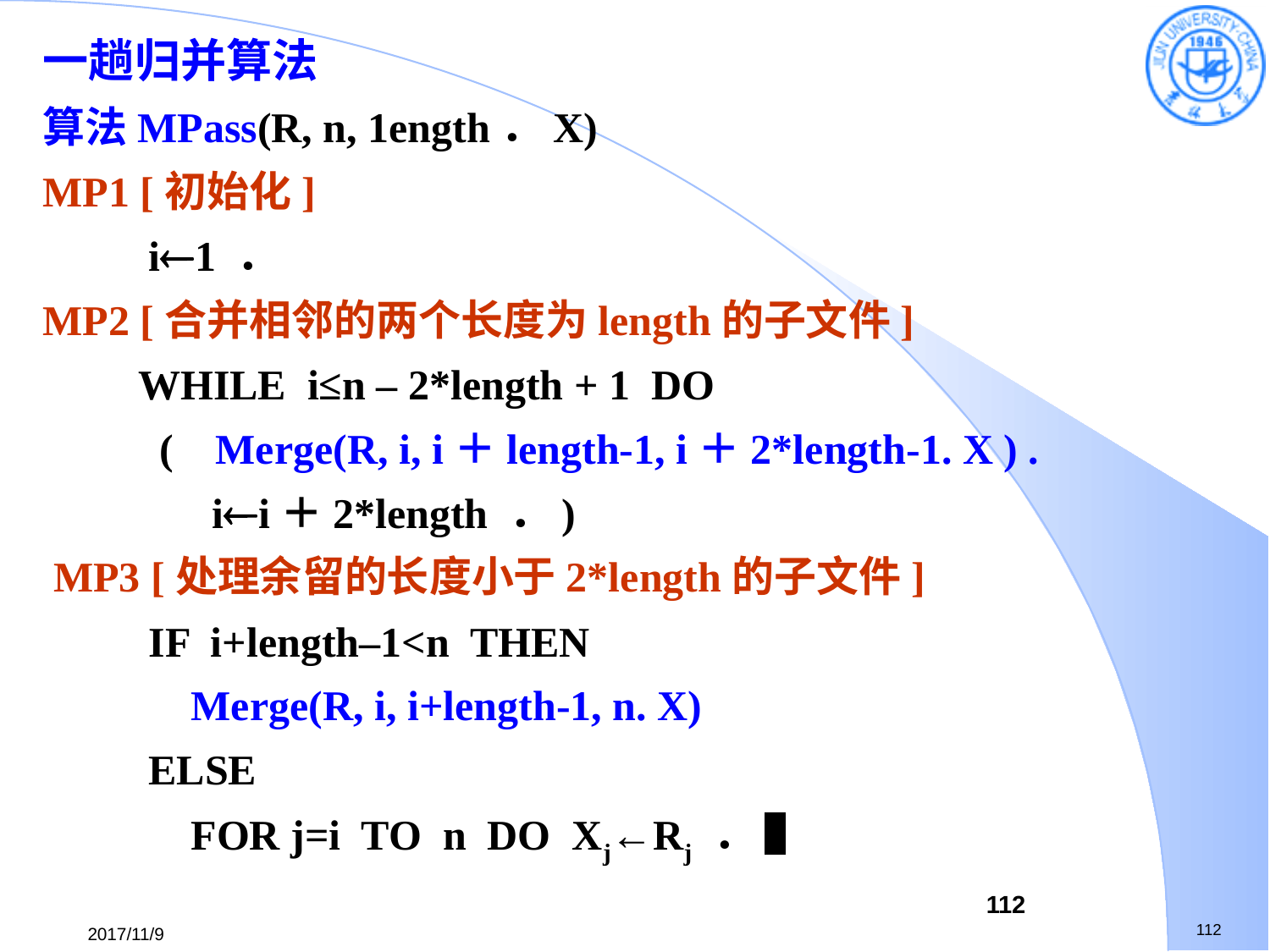

一趟归并算法
算法MPass(R, n, 1ength．X)
MP1 [初始化]
          i←1 ．
MP2 [合并相邻的两个长度为length的子文件]
         WHILE  i≤n – 2*length + 1  DO
           (    Merge(R, i, i＋length-1, i＋2*length-1. X ) .
                i←i＋2*length ．)
 MP3 [处理余留的长度小于2*length的子文件]
          IF  i+length–1<n  THEN
              Merge(R, i, i+length-1, n. X)
          ELSE
              FOR j=i  TO  n  DO  Xj←Rj ． ▌
112